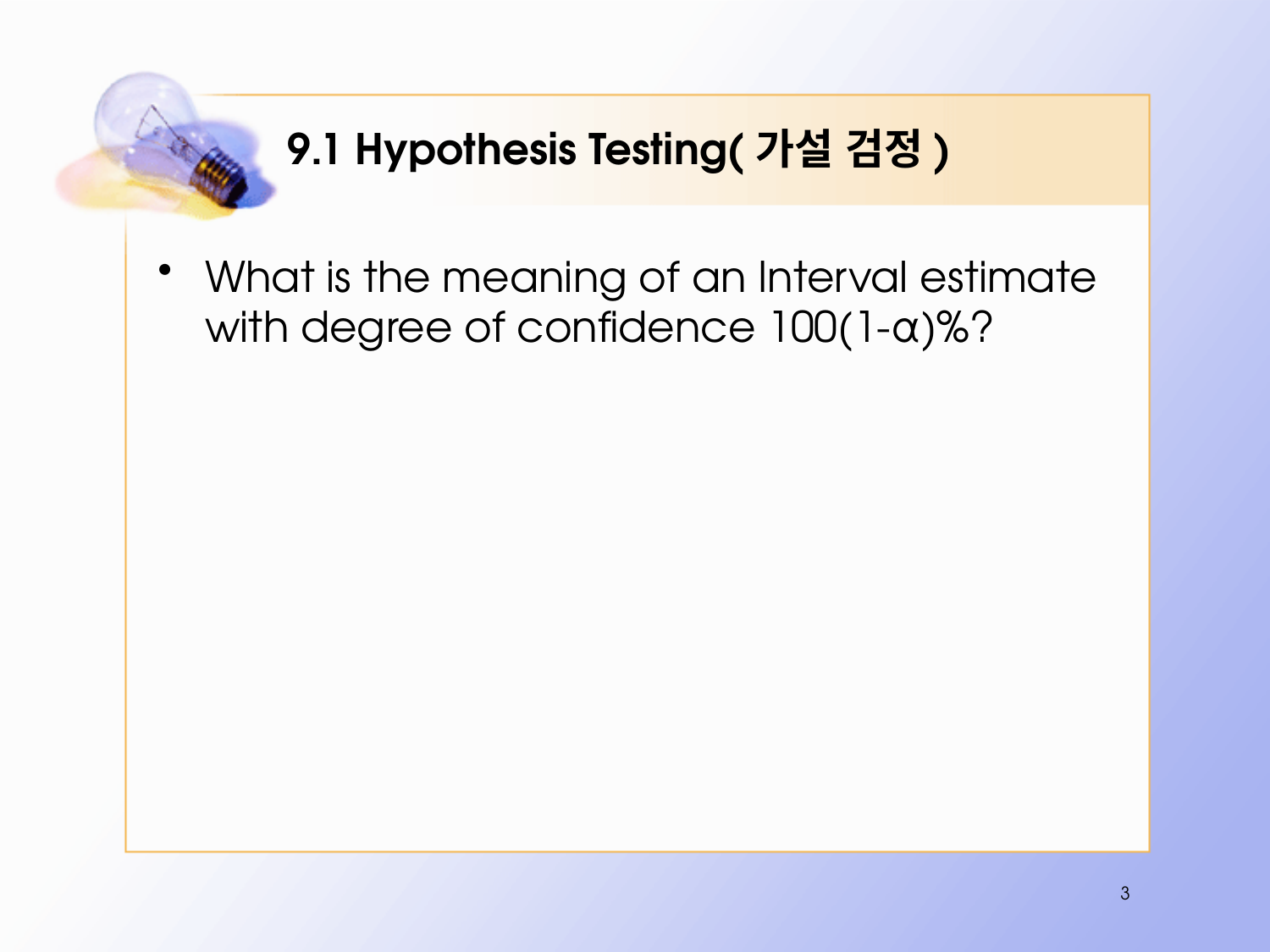

# 9.1 Hypothesis Testing(가설 검정)
What is the meaning of an Interval estimate with degree of confidence 100(1-α)%?
3